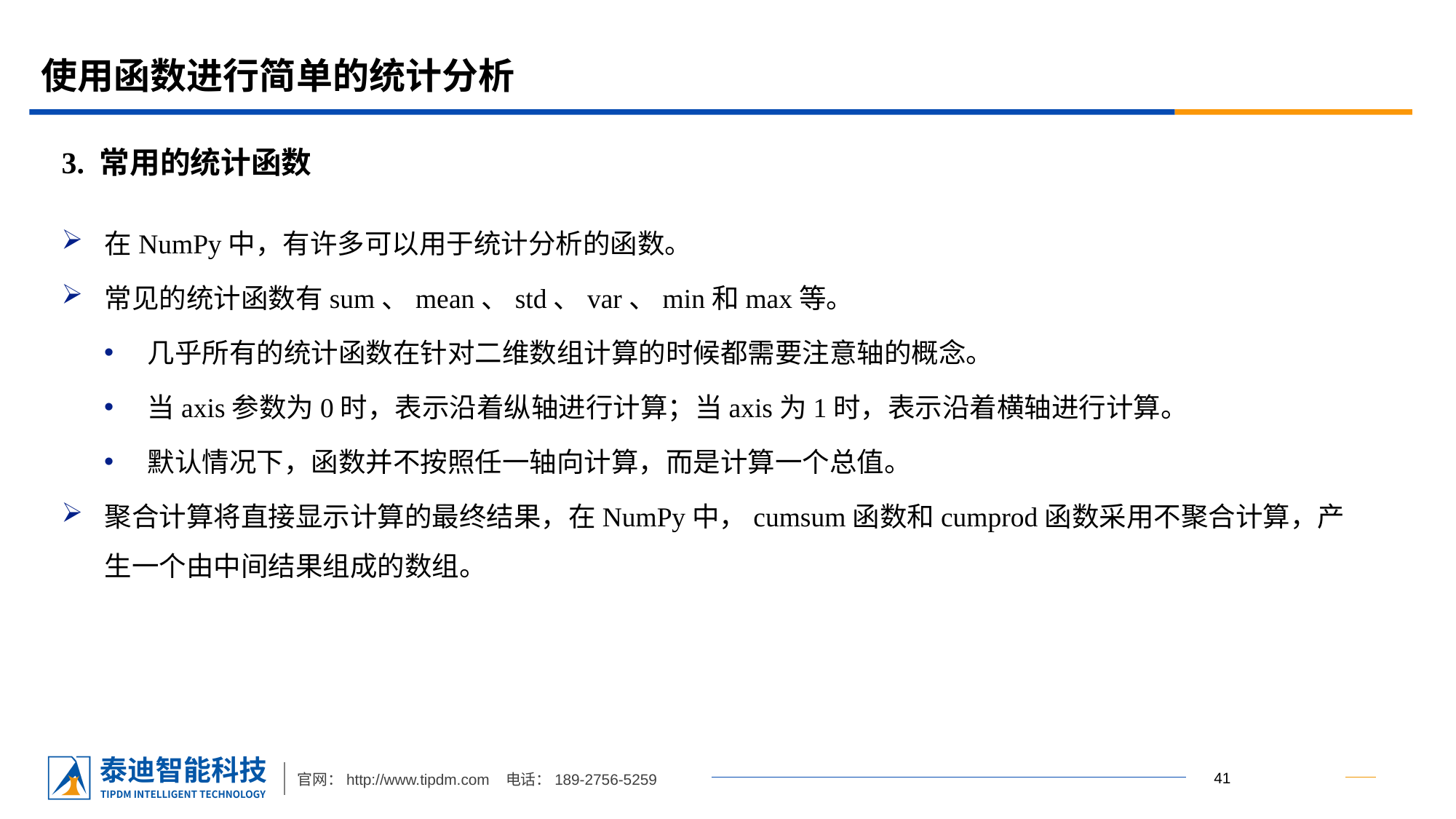

# 使用函数进行简单的统计分析
3. 常用的统计函数
在NumPy中，有许多可以用于统计分析的函数。
常见的统计函数有sum、mean、std、var、min和max等。
几乎所有的统计函数在针对二维数组计算的时候都需要注意轴的概念。
当axis参数为0时，表示沿着纵轴进行计算；当axis为1时，表示沿着横轴进行计算。
默认情况下，函数并不按照任一轴向计算，而是计算一个总值。
聚合计算将直接显示计算的最终结果，在NumPy中，cumsum函数和cumprod函数采用不聚合计算，产生一个由中间结果组成的数组。